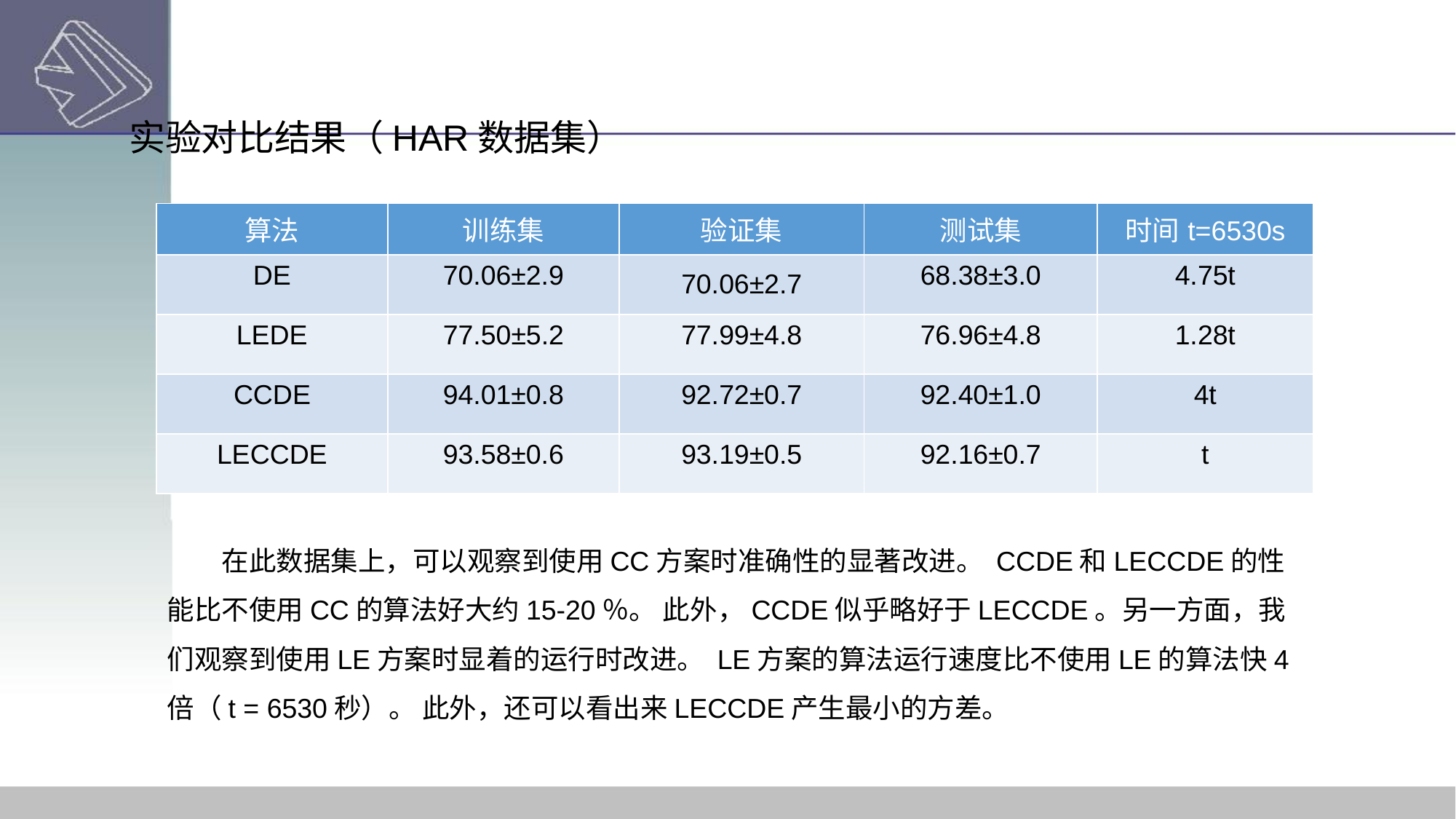

实验对比结果（HAR数据集）
| 算法 | 训练集 | 验证集 | 测试集 | 时间t=6530s |
| --- | --- | --- | --- | --- |
| DE | 70.06±2.9 | 70.06±2.7 | 68.38±3.0 | 4.75t |
| LEDE | 77.50±5.2 | 77.99±4.8 | 76.96±4.8 | 1.28t |
| CCDE | 94.01±0.8 | 92.72±0.7 | 92.40±1.0 | 4t |
| LECCDE | 93.58±0.6 | 93.19±0.5 | 92.16±0.7 | t |
在此数据集上，可以观察到使用CC方案时准确性的显著改进。 CCDE和LECCDE的性能比不使用CC的算法好大约15-20％。 此外，CCDE似乎略好于LECCDE。另一方面，我们观察到使用LE方案时显着的运行时改进。 LE方案的算法运行速度比不使用LE的算法快4倍（t = 6530秒）。 此外，还可以看出来LECCDE产生最小的方差。